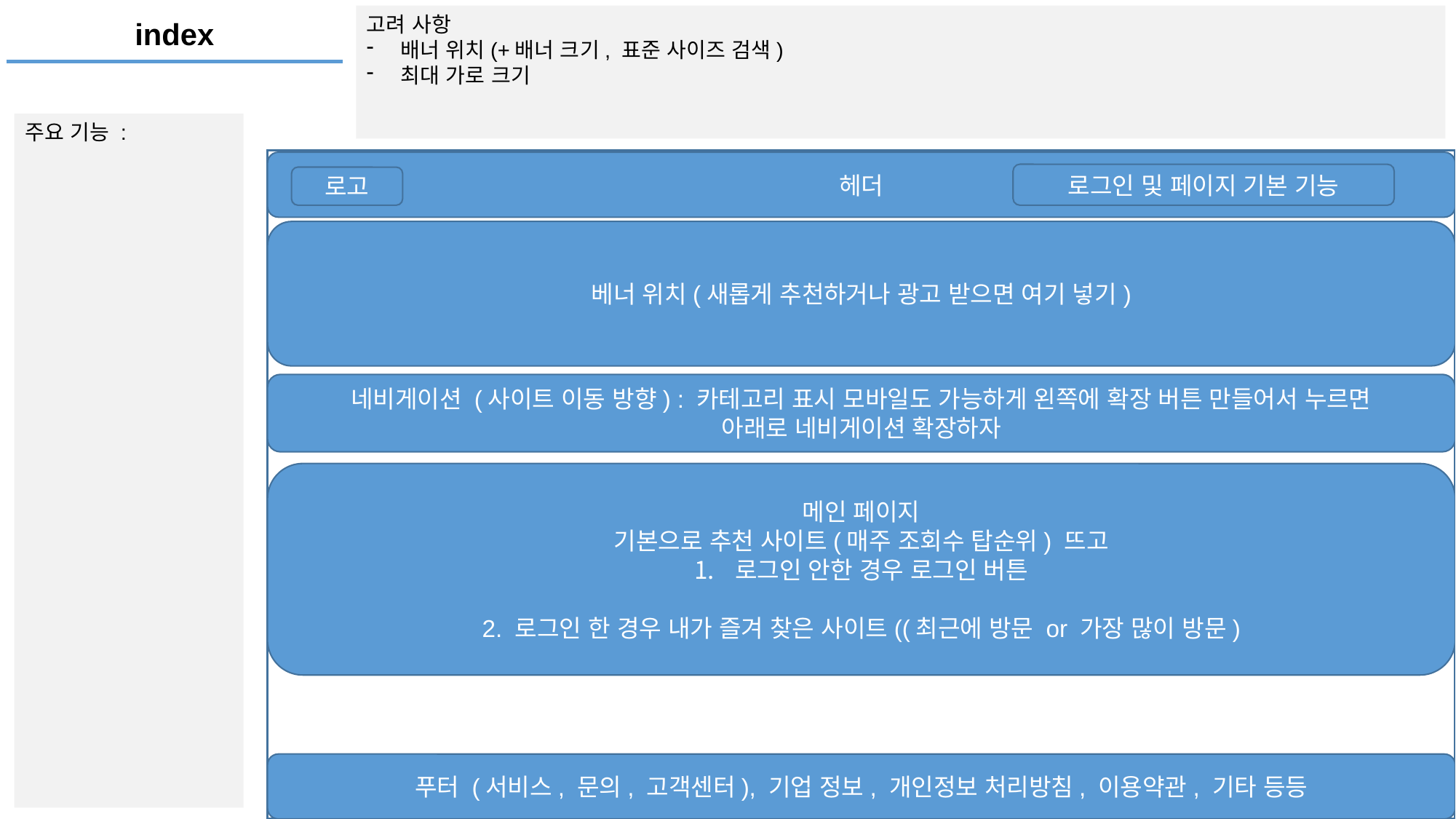

index
고려 사항
배너 위치(+배너 크기, 표준 사이즈 검색)
최대 가로 크기

주요 기능 :

헤더
로그인 및 페이지 기본 기능
로고
베너 위치(새롭게 추천하거나 광고 받으면 여기 넣기)
네비게이션 (사이트 이동 방향) : 카테고리 표시 모바일도 가능하게 왼쪽에 확장 버튼 만들어서 누르면
아래로 네비게이션 확장하자
메인 페이지
기본으로 추천 사이트(매주 조회수 탑순위) 뜨고
로그인 안한 경우 로그인 버튼

2. 로그인 한 경우 내가 즐겨 찾은 사이트((최근에 방문 or 가장 많이 방문)
푸터 (서비스, 문의, 고객센터), 기업 정보, 개인정보 처리방침, 이용약관, 기타 등등